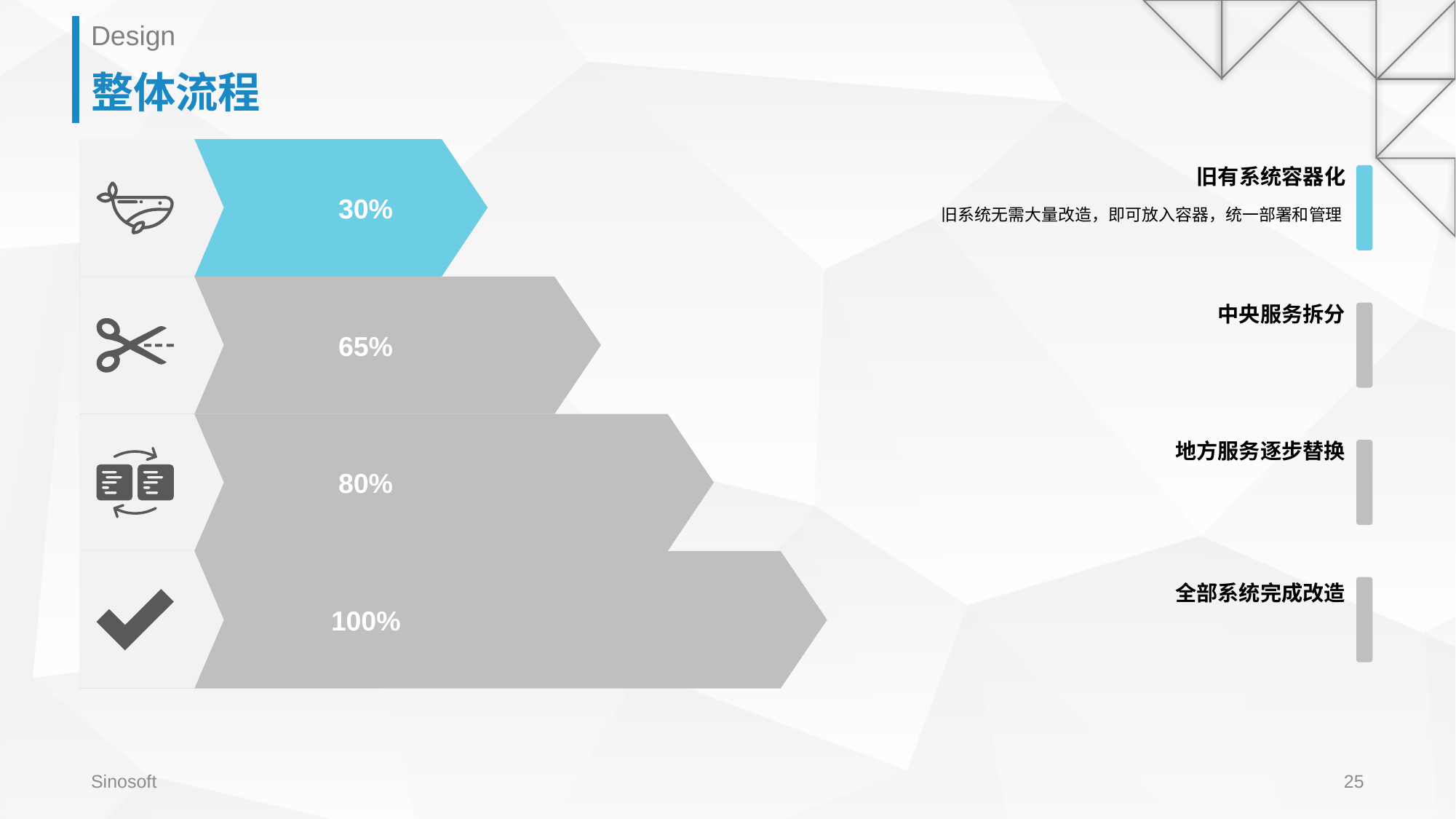

Design
# 整体流程

旧有系统容器化
旧系统无需大量改造，即可放入容器，统一部署和管理

30%

中央服务拆分
65%

地方服务逐步替换
80%

全部系统完成改造
100%

Sinosoft
25